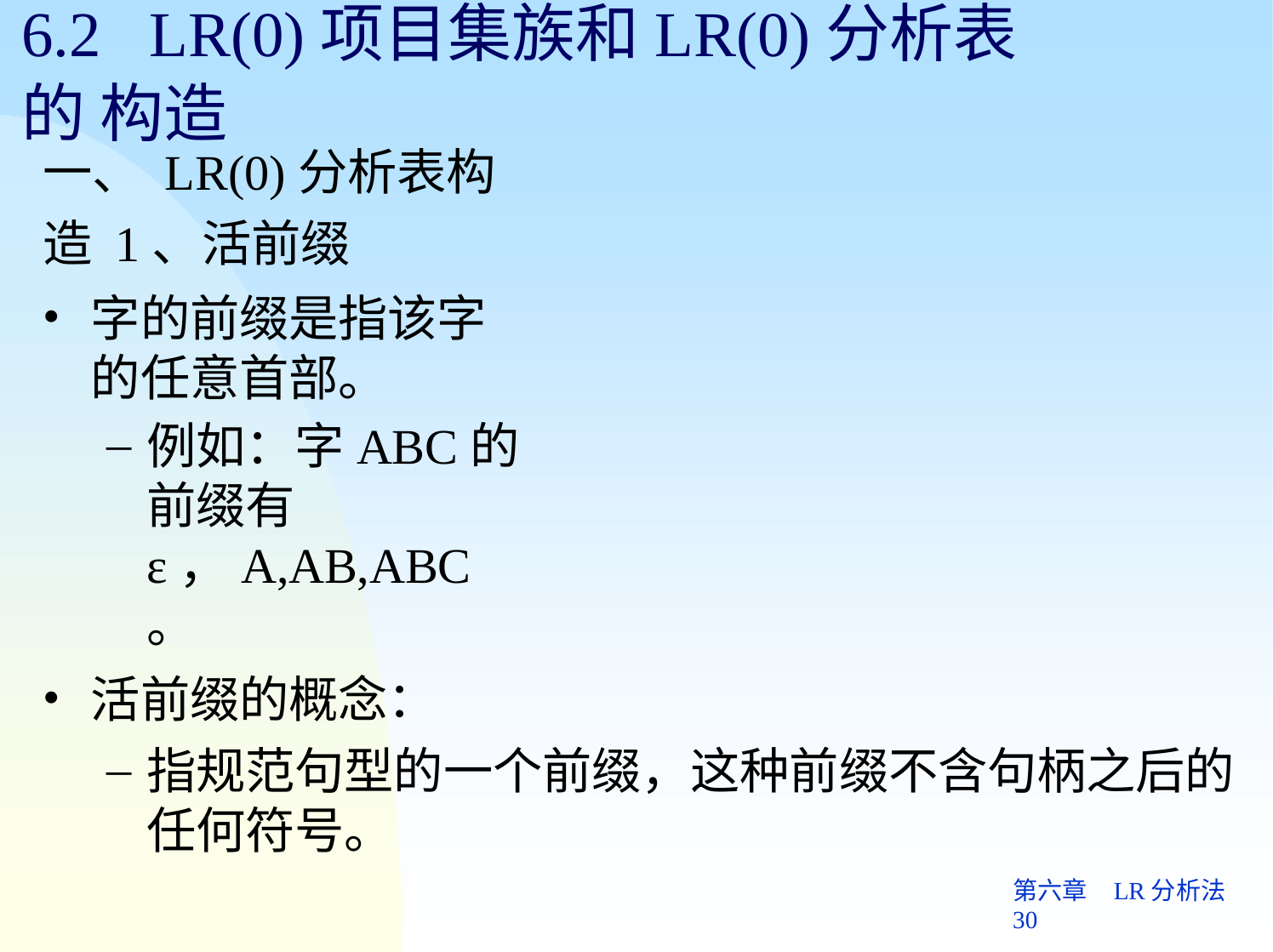

# 6.2	LR(0)项目集族和LR(0)分析表的 构造
一、 LR(0)分析表构造 1、活前缀
字的前缀是指该字的任意首部。
例如：字ABC的前缀有ε，A,AB,ABC。
活前缀的概念：
指规范句型的一个前缀，这种前缀不含句柄之后的 任何符号。
第六章	LR分析法 30